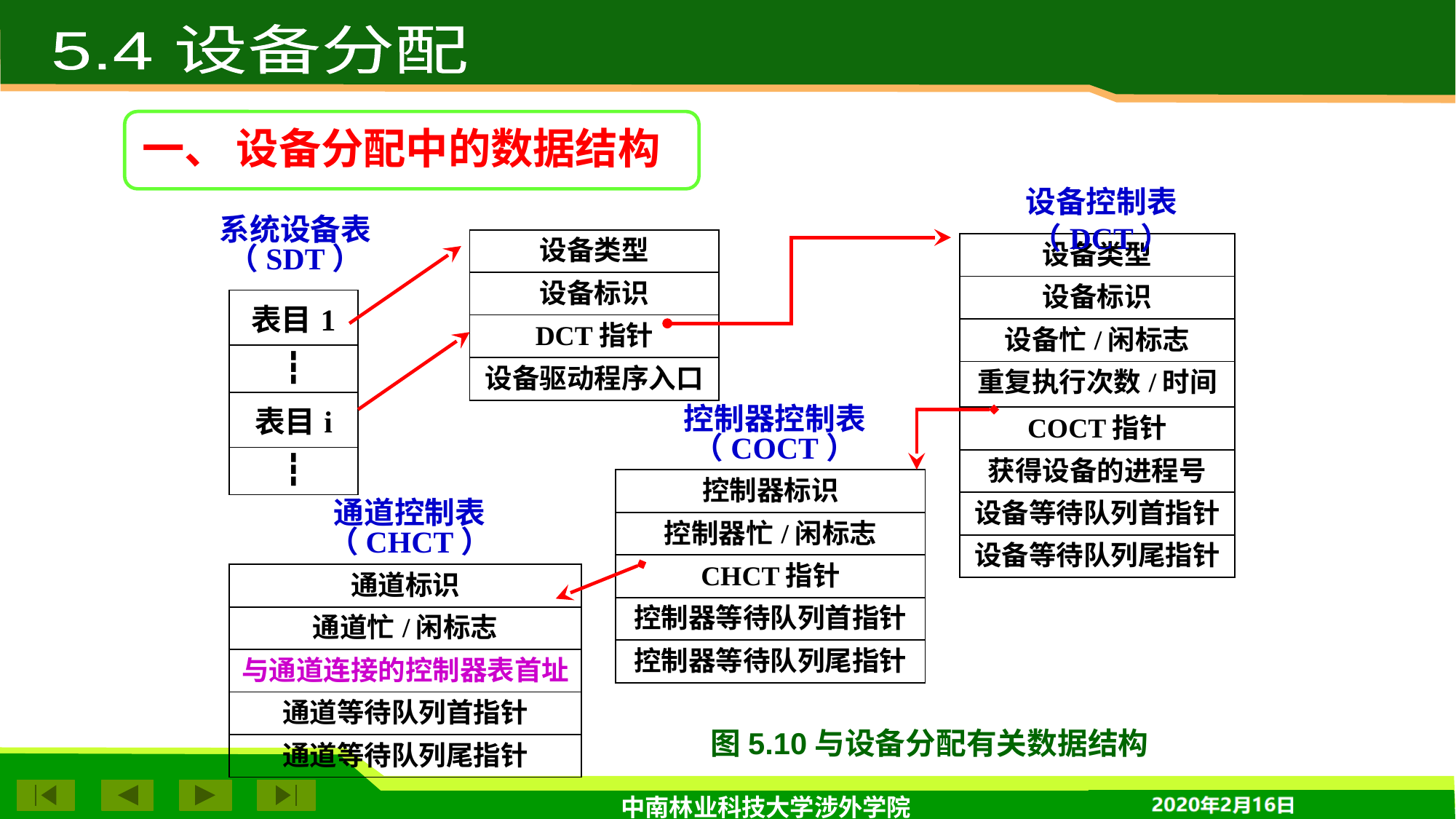

5.4 设备分配

一、 设备分配中的数据结构
设备控制表（DCT）
系统设备表（SDT）
| 设备类型 |
| --- |
| 设备标识 |
| DCT指针 |
| 设备驱动程序入口 |
| 设备类型 |
| --- |
| 设备标识 |
| 设备忙/闲标志 |
| 重复执行次数/时间 |
| COCT指针 |
| 获得设备的进程号 |
| 设备等待队列首指针 |
| 设备等待队列尾指针 |

| 表目1 |
| --- |
| ┇ |
| 表目i |
| ┇ |

控制器控制表（COCT）

| 控制器标识 |
| --- |
| 控制器忙/闲标志 |
| CHCT指针 |
| 控制器等待队列首指针 |
| 控制器等待队列尾指针 |
通道控制表（CHCT）

| 通道标识 |
| --- |
| 通道忙/闲标志 |
| 与通道连接的控制器表首址 |
| 通道等待队列首指针 |
| 通道等待队列尾指针 |
图5.10与设备分配有关数据结构